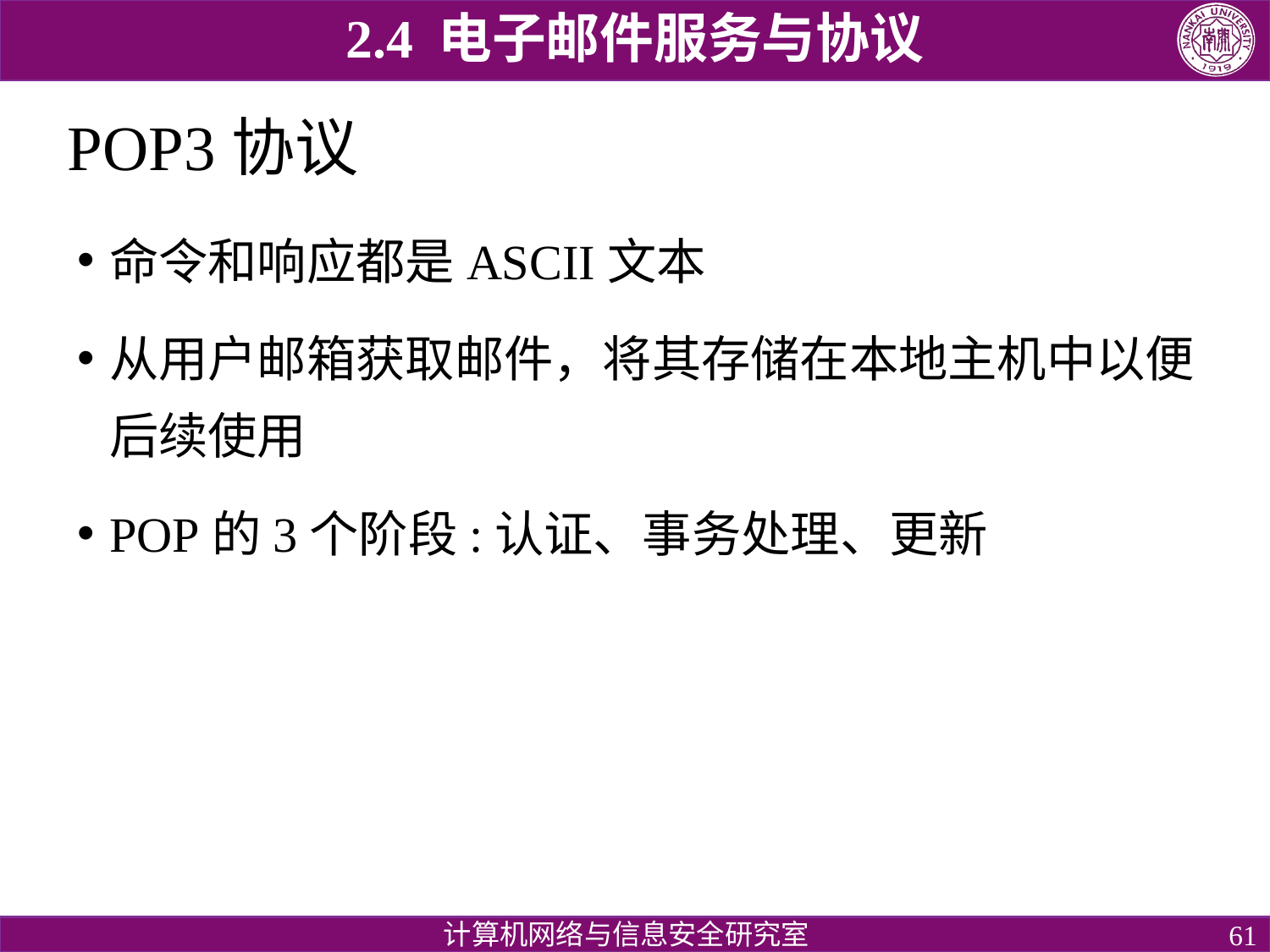

2.4 电子邮件服务与协议
# POP3协议
命令和响应都是ASCII文本
从用户邮箱获取邮件，将其存储在本地主机中以便后续使用
POP的3个阶段:认证、事务处理、更新